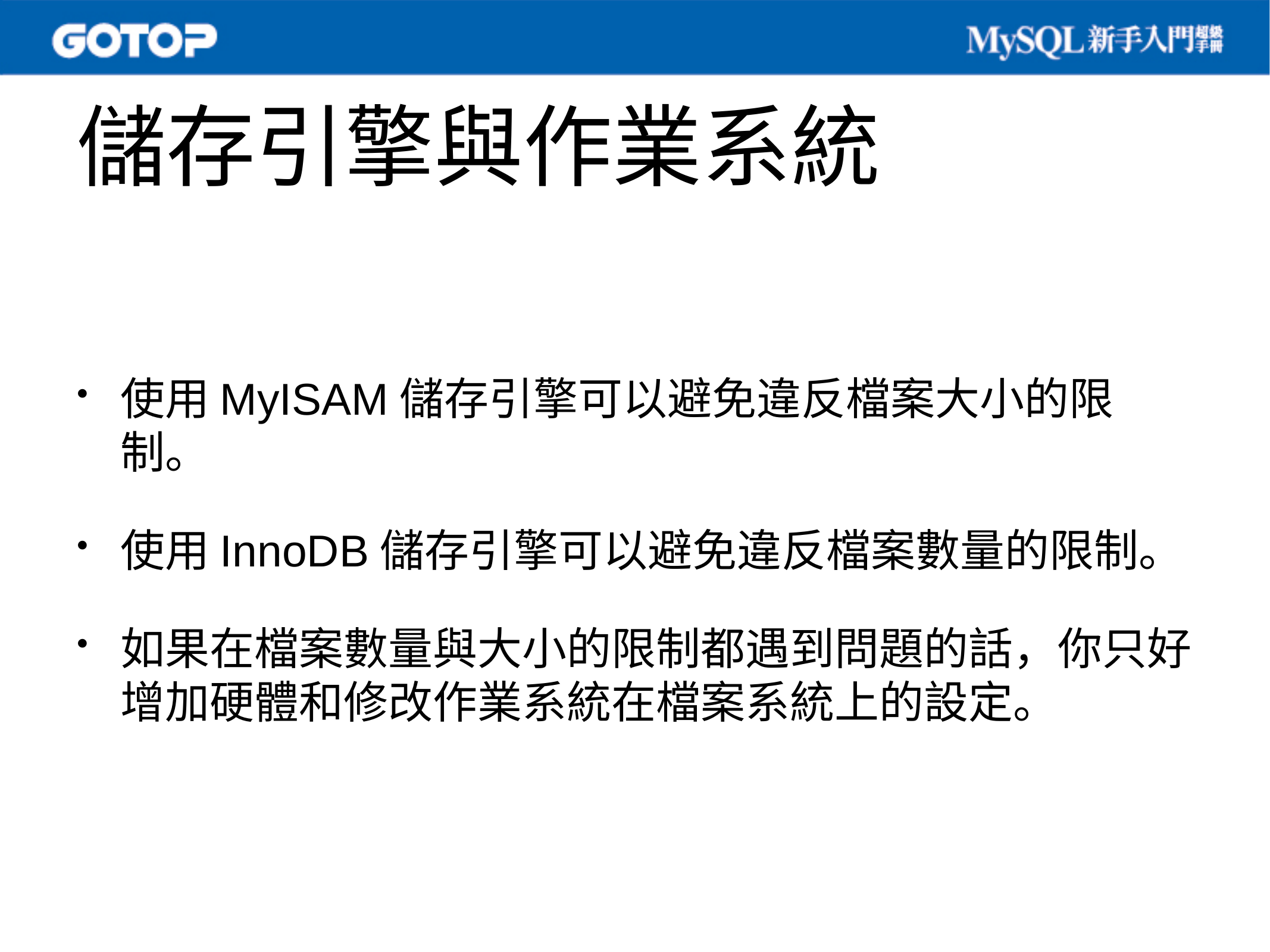

# 儲存引擎與作業系統
使用MyISAM儲存引擎可以避免違反檔案大小的限制。
使用InnoDB儲存引擎可以避免違反檔案數量的限制。
如果在檔案數量與大小的限制都遇到問題的話，你只好增加硬體和修改作業系統在檔案系統上的設定。